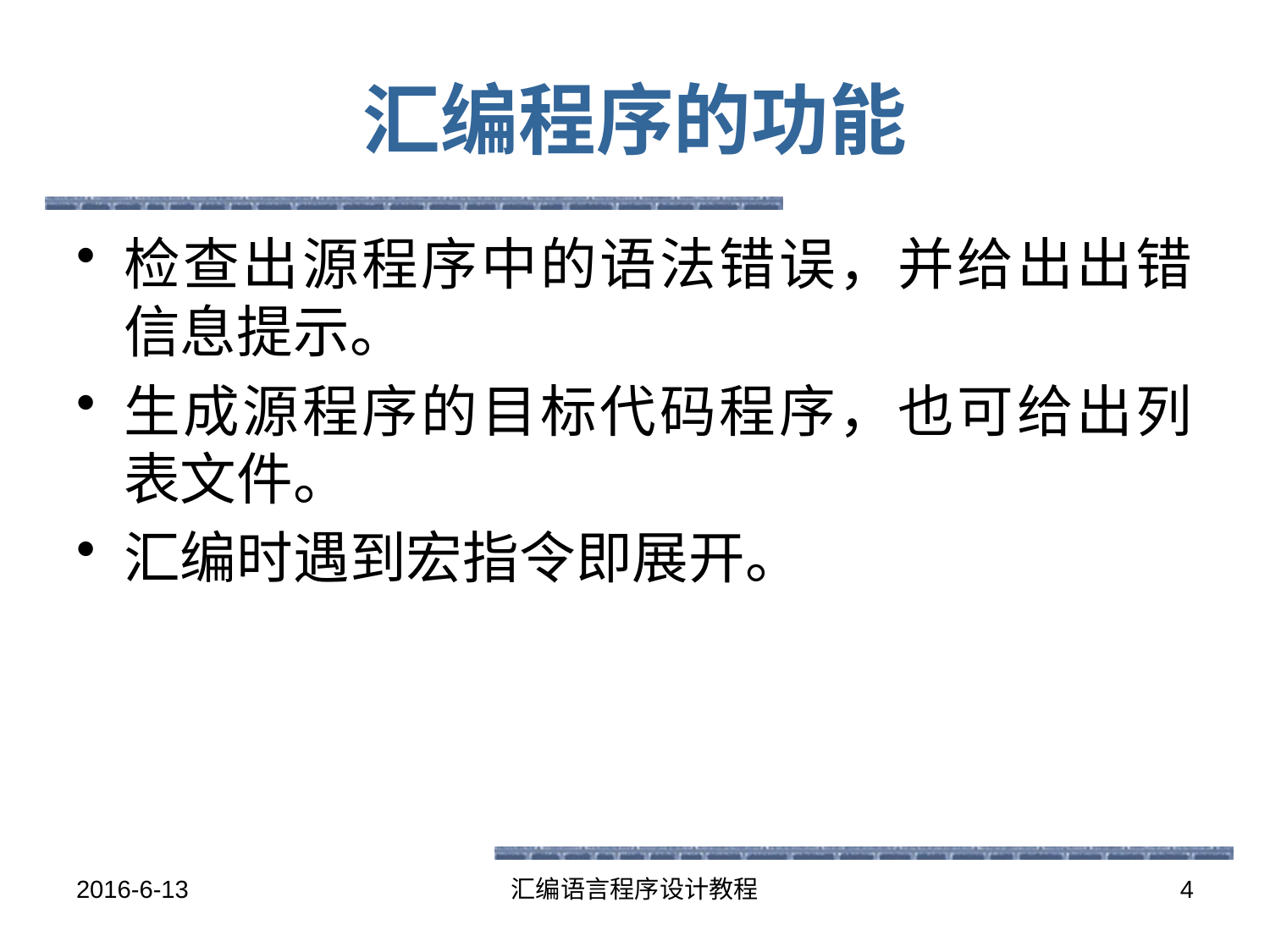

# 汇编程序的功能
检查出源程序中的语法错误，并给出出错信息提示。
生成源程序的目标代码程序，也可给出列表文件。
汇编时遇到宏指令即展开。
2016-6-13
汇编语言程序设计教程
4